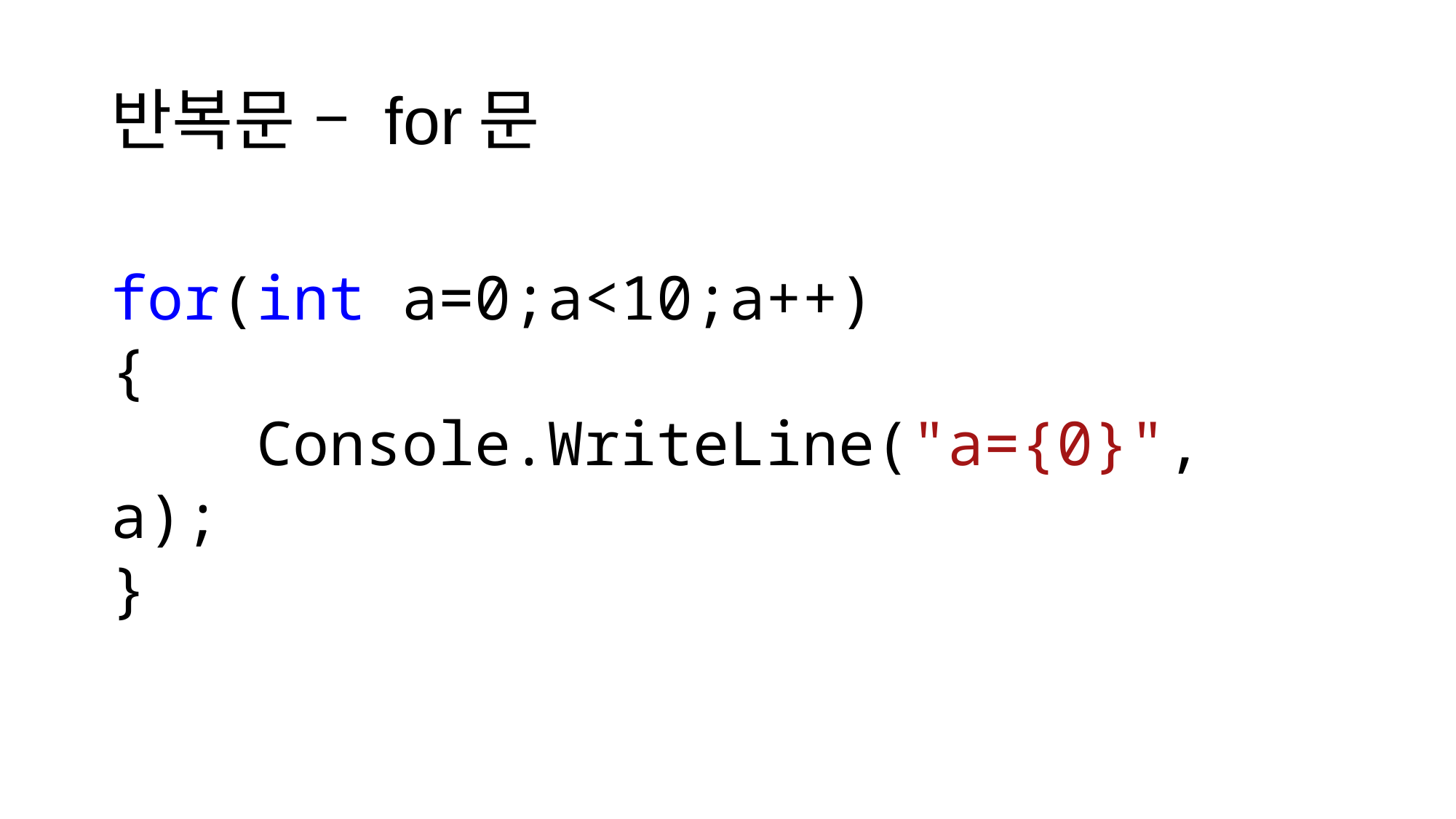

# 반복문 – for문
for(int a=0;a<10;a++)
{
    Console.WriteLine("a={0}", a);
}

출처: http://blog.eairship.kr/129?category=442691 [누구나가 다 이해할 수 있는 프로그래밍 첫걸음]